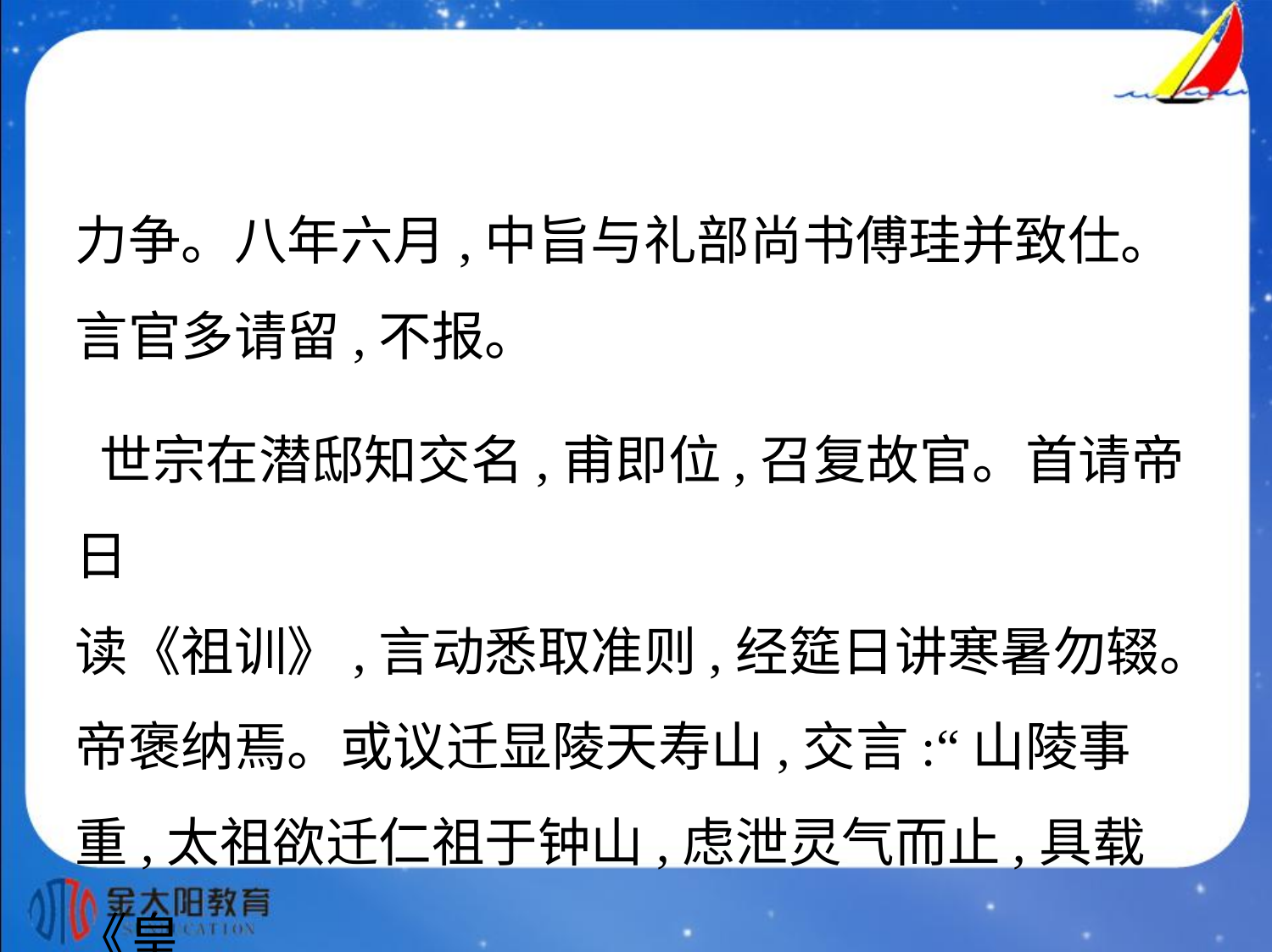

力争。八年六月,中旨与礼部尚书傅珪并致仕。
言官多请留,不报。
 世宗在潜邸知交名,甫即位,召复故官。首请帝日
读《祖训》,言动悉取准则,经筵日讲寒暑勿辍。
帝褒纳焉。或议迁显陵天寿山,交言:“山陵事
重,太祖欲迁仁祖于钟山,虑泄灵气而止,具载《皇